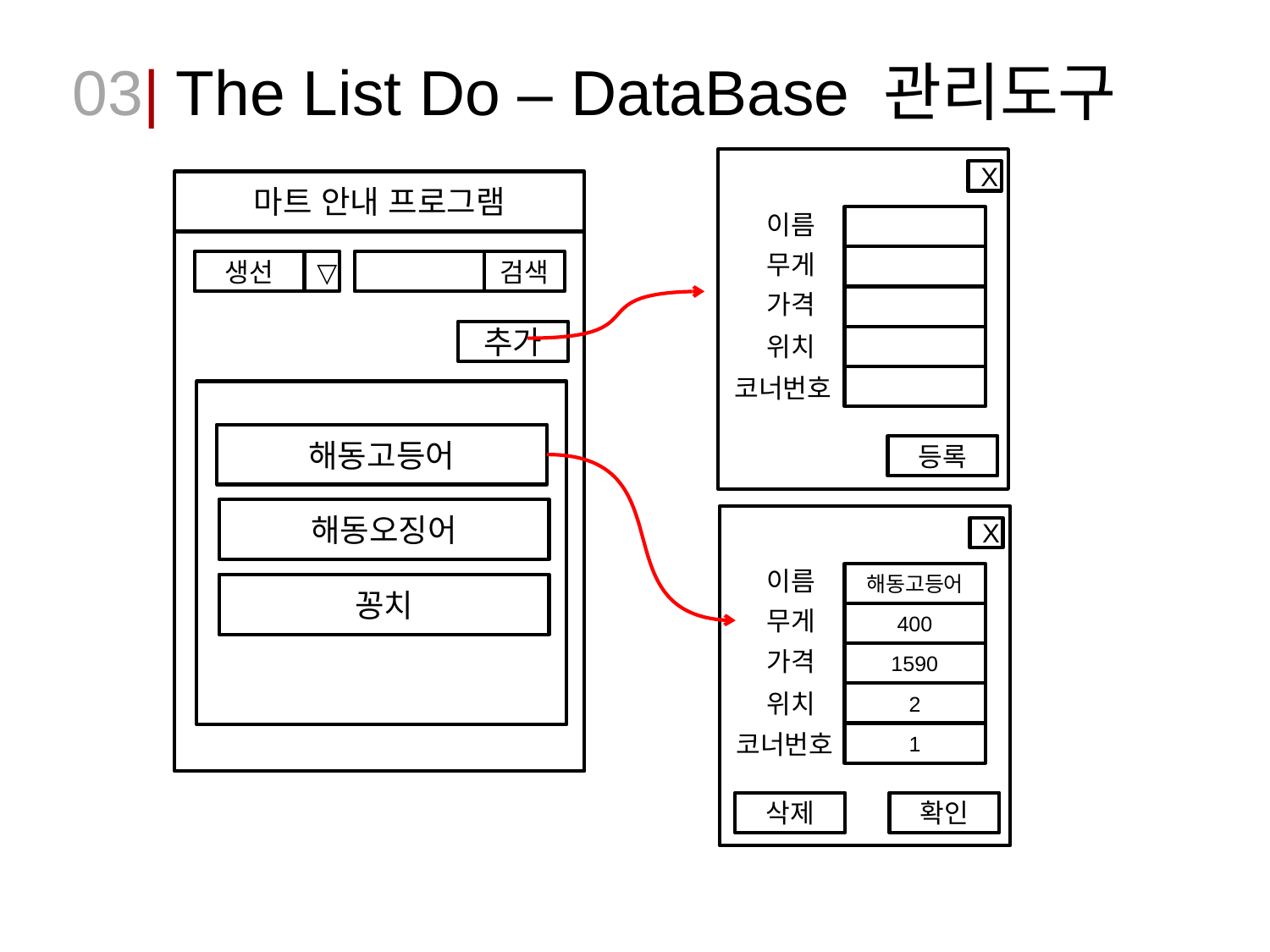

03| The List Do – DataBase 관리도구

X
이름

무게

가격

위치

코너번호

등록
마트 안내 프로그램

생선
▽

검색
추가

해동고등어
해동오징어

X
이름
해동고등어
무게
400
가격
1590
위치
2
코너번호
1
삭제
확인
꽁치